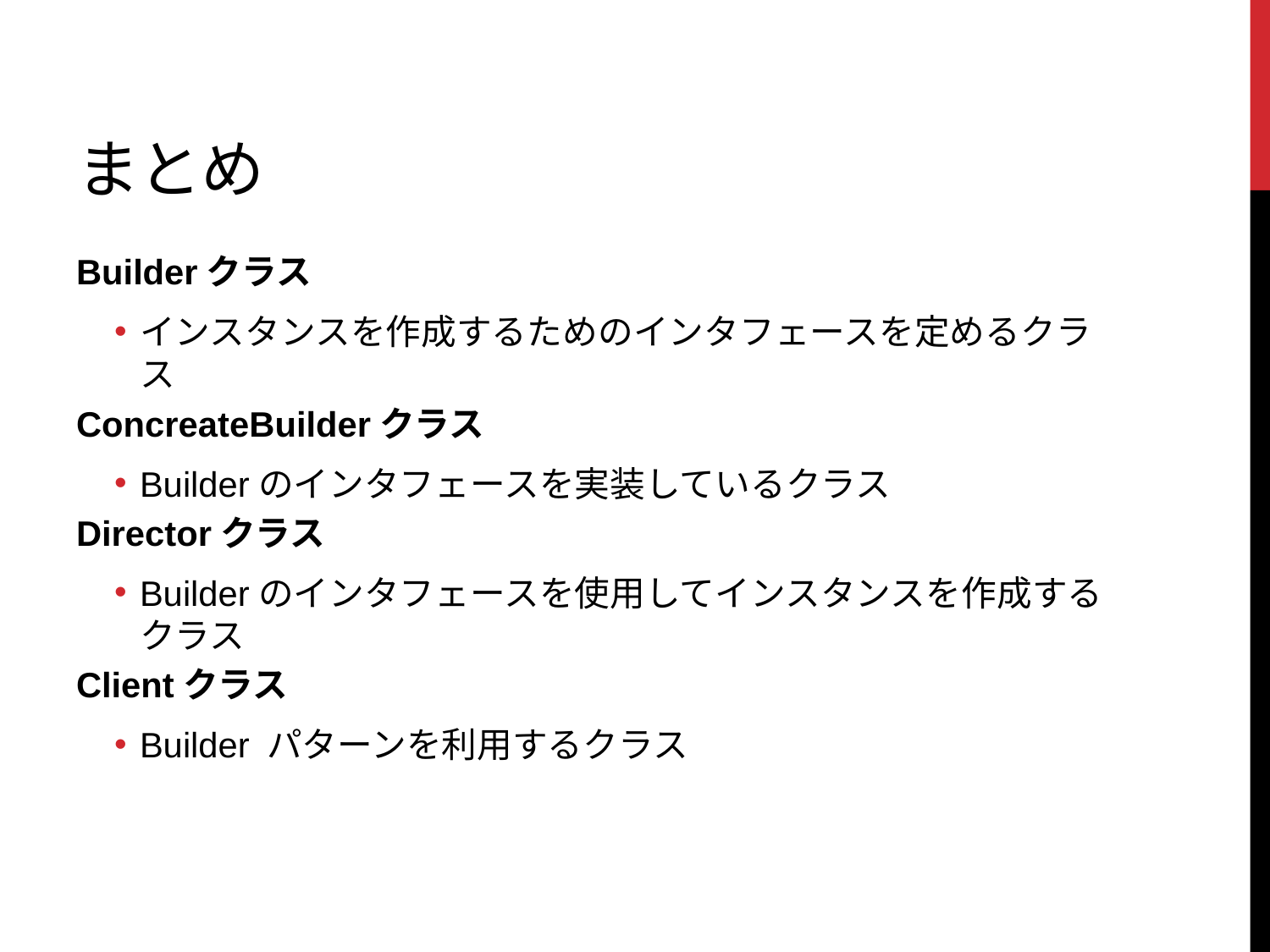

# まとめ
Builderクラス
インスタンスを作成するためのインタフェースを定めるクラス
ConcreateBuilderクラス
Builderのインタフェースを実装しているクラス
Directorクラス
Builderのインタフェースを使用してインスタンスを作成するクラス
Clientクラス
Builder	パターンを利用するクラス